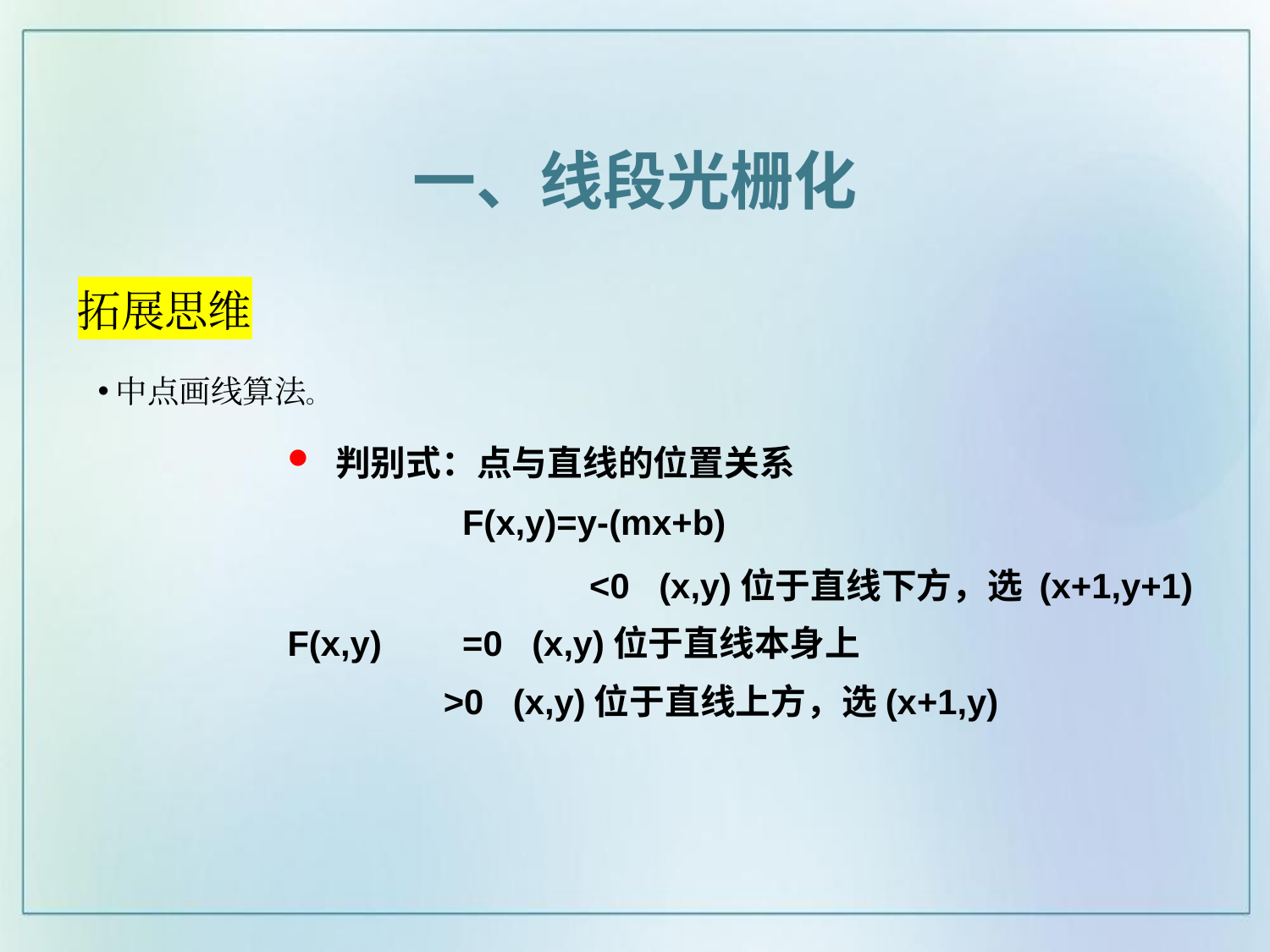

一、线段光栅化
# 拓展思维
中点画线算法。

判别式：点与直线的位置关系
   		F(x,y)=y-(mx+b)
			<0   (x,y)位于直线下方，选 (x+1,y+1)
F(x,y)  	=0   (x,y)位于直线本身上
                >0   (x,y)位于直线上方，选(x+1,y)